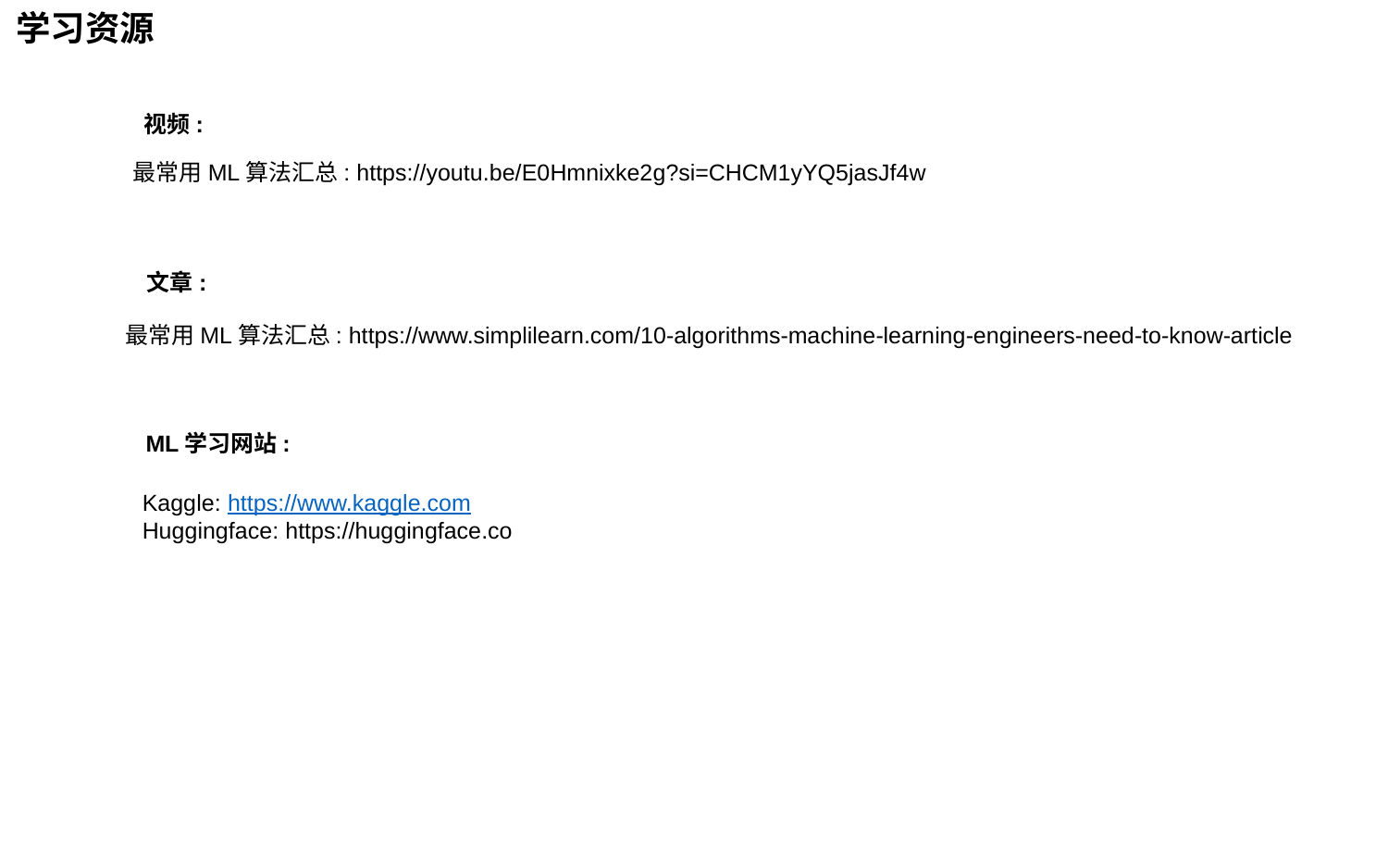

学习资源
视频:
最常用ML算法汇总: https://youtu.be/E0Hmnixke2g?si=CHCM1yYQ5jasJf4w
文章:
最常用ML算法汇总: https://www.simplilearn.com/10-algorithms-machine-learning-engineers-need-to-know-article
ML学习网站:
Kaggle: https://www.kaggle.com
Huggingface: https://huggingface.co